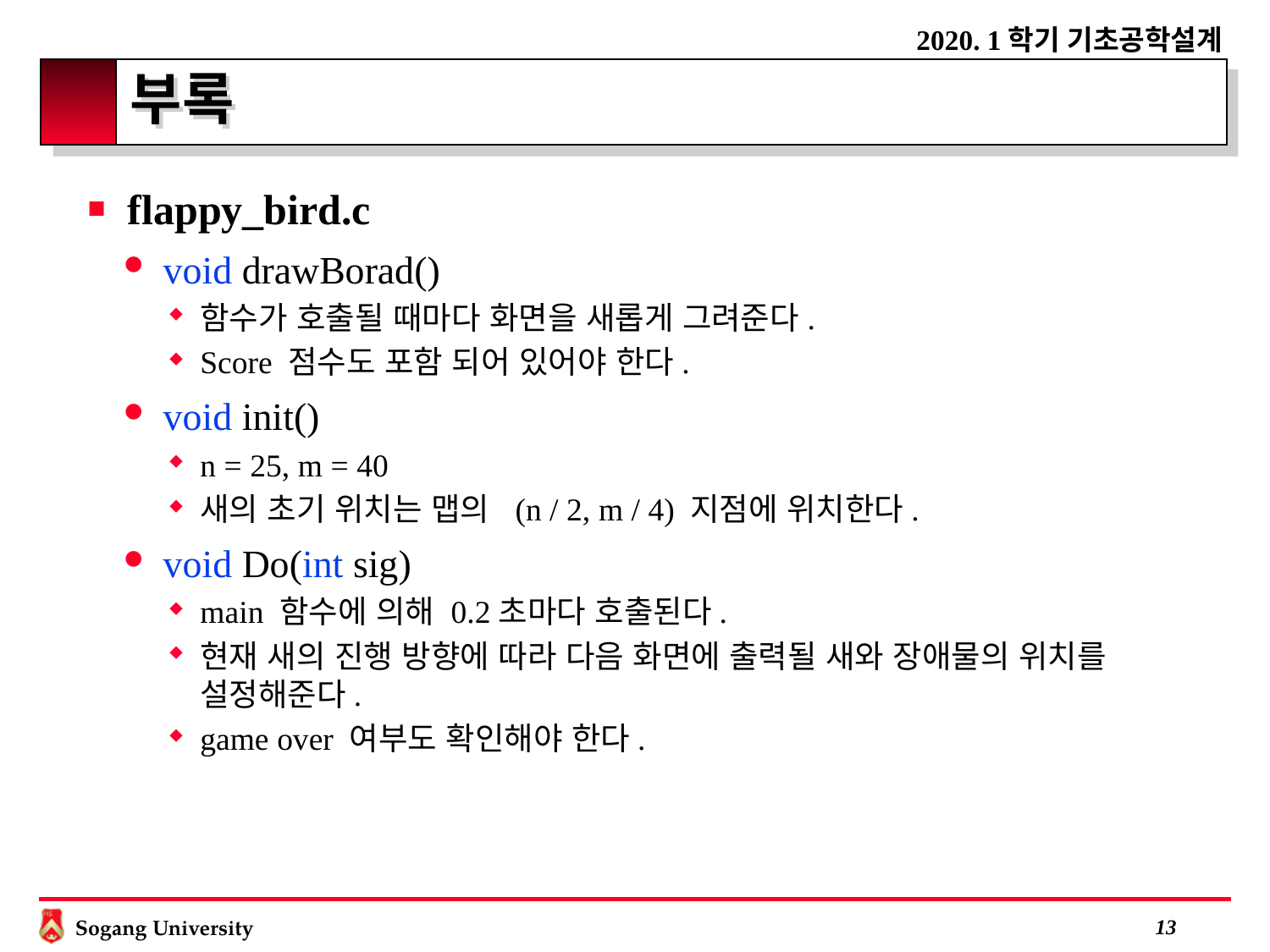

# 부록
flappy_bird.c
void drawBorad()
함수가 호출될 때마다 화면을 새롭게 그려준다.
Score 점수도 포함 되어 있어야 한다.
void init()
n = 25, m = 40
새의 초기 위치는 맵의  (n / 2, m / 4) 지점에 위치한다.
void Do(int sig)
main 함수에 의해 0.2초마다 호출된다.
현재 새의 진행 방향에 따라 다음 화면에 출력될 새와 장애물의 위치를 설정해준다.
game over 여부도 확인해야 한다.
 13